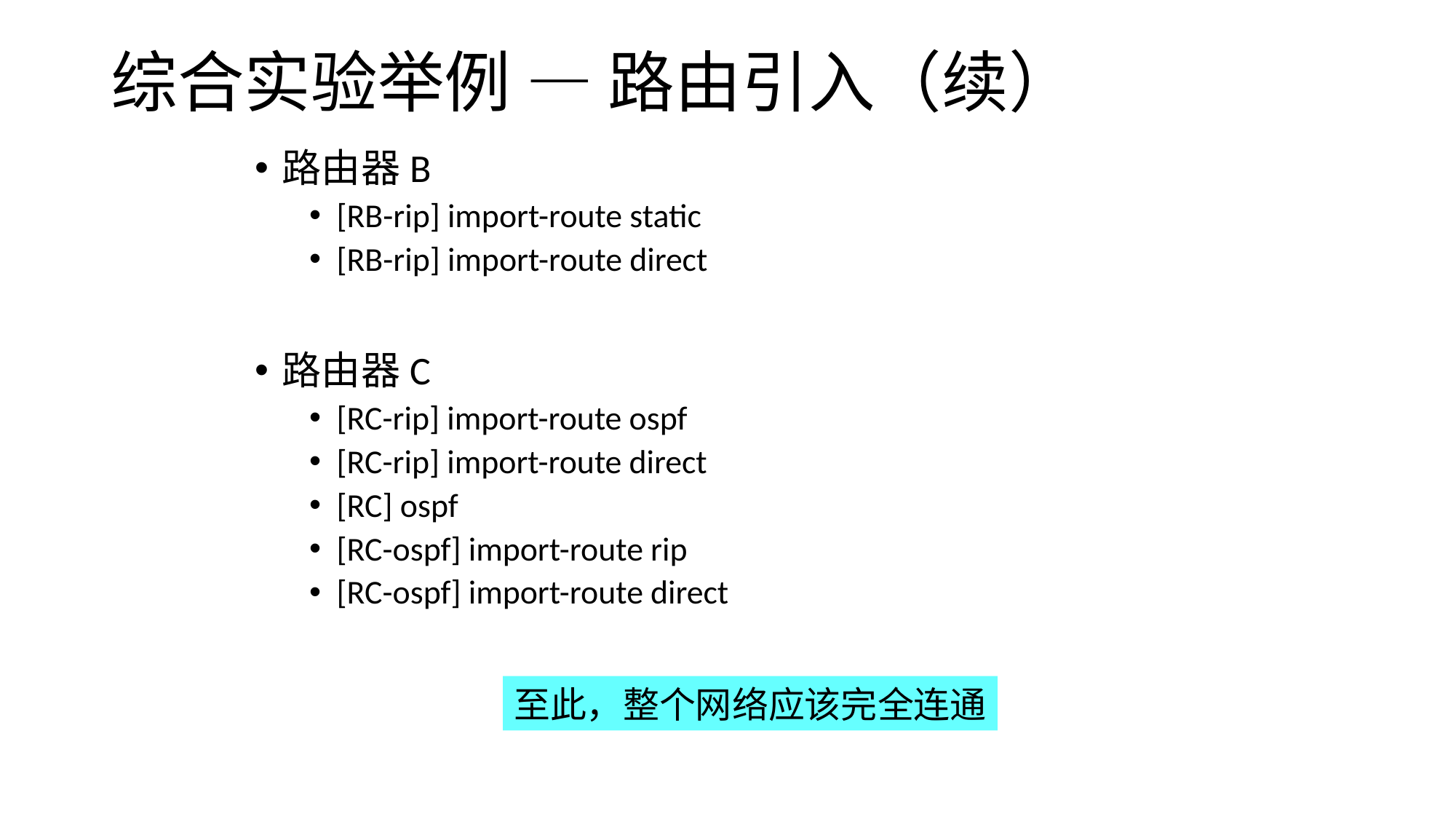

# 综合实验举例 — 路由引入（续）
路由器B
[RB-rip] import-route static
[RB-rip] import-route direct

路由器C
[RC-rip] import-route ospf
[RC-rip] import-route direct
[RC] ospf
[RC-ospf] import-route rip
[RC-ospf] import-route direct
至此，整个网络应该完全连通
43